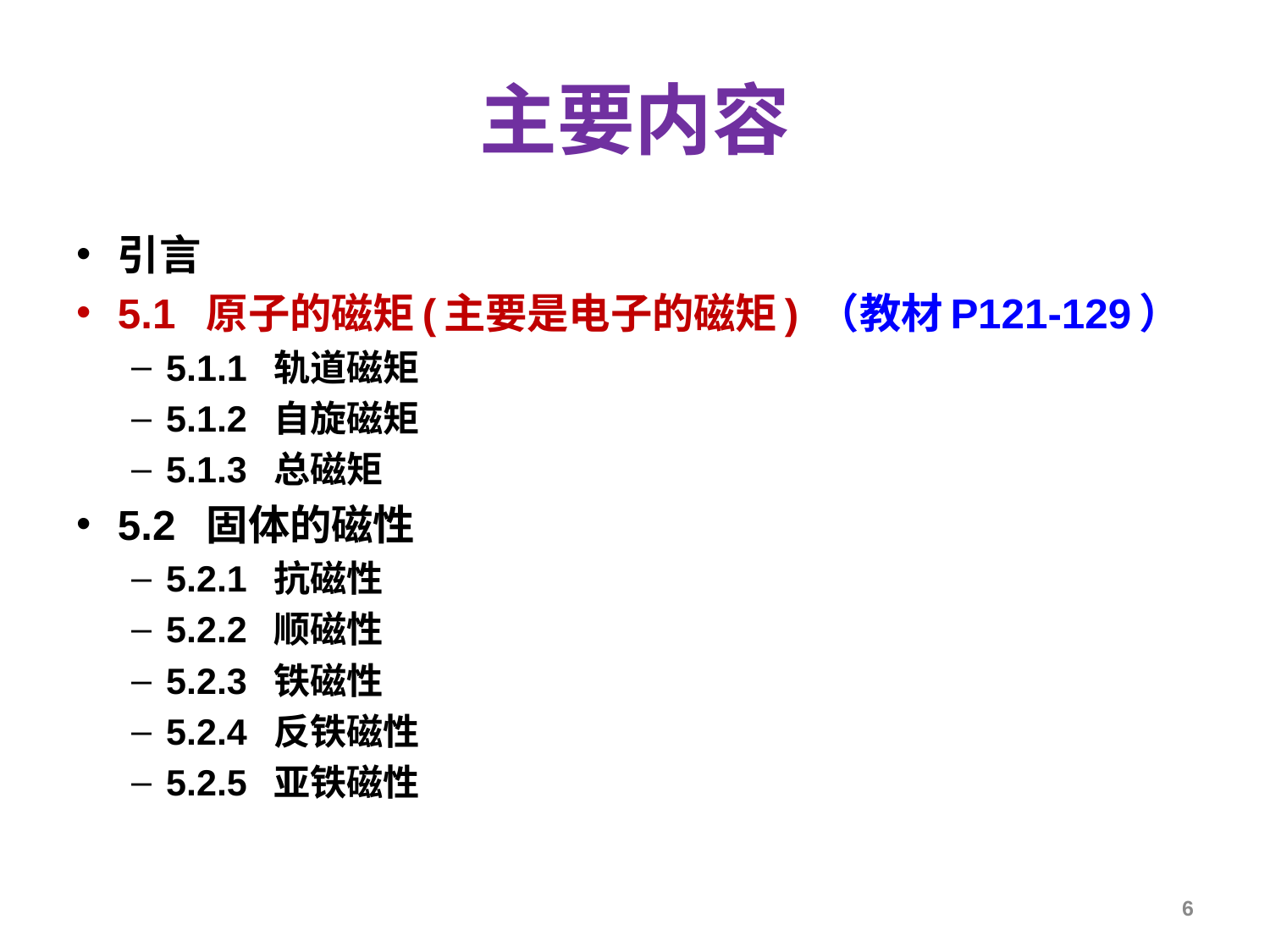

# 主要内容
引言
5.1  原子的磁矩(主要是电子的磁矩) （教材P121-129）
5.1.1  轨道磁矩
5.1.2  自旋磁矩
5.1.3  总磁矩
5.2  固体的磁性
5.2.1  抗磁性
5.2.2  顺磁性
5.2.3  铁磁性
5.2.4  反铁磁性
5.2.5  亚铁磁性
6